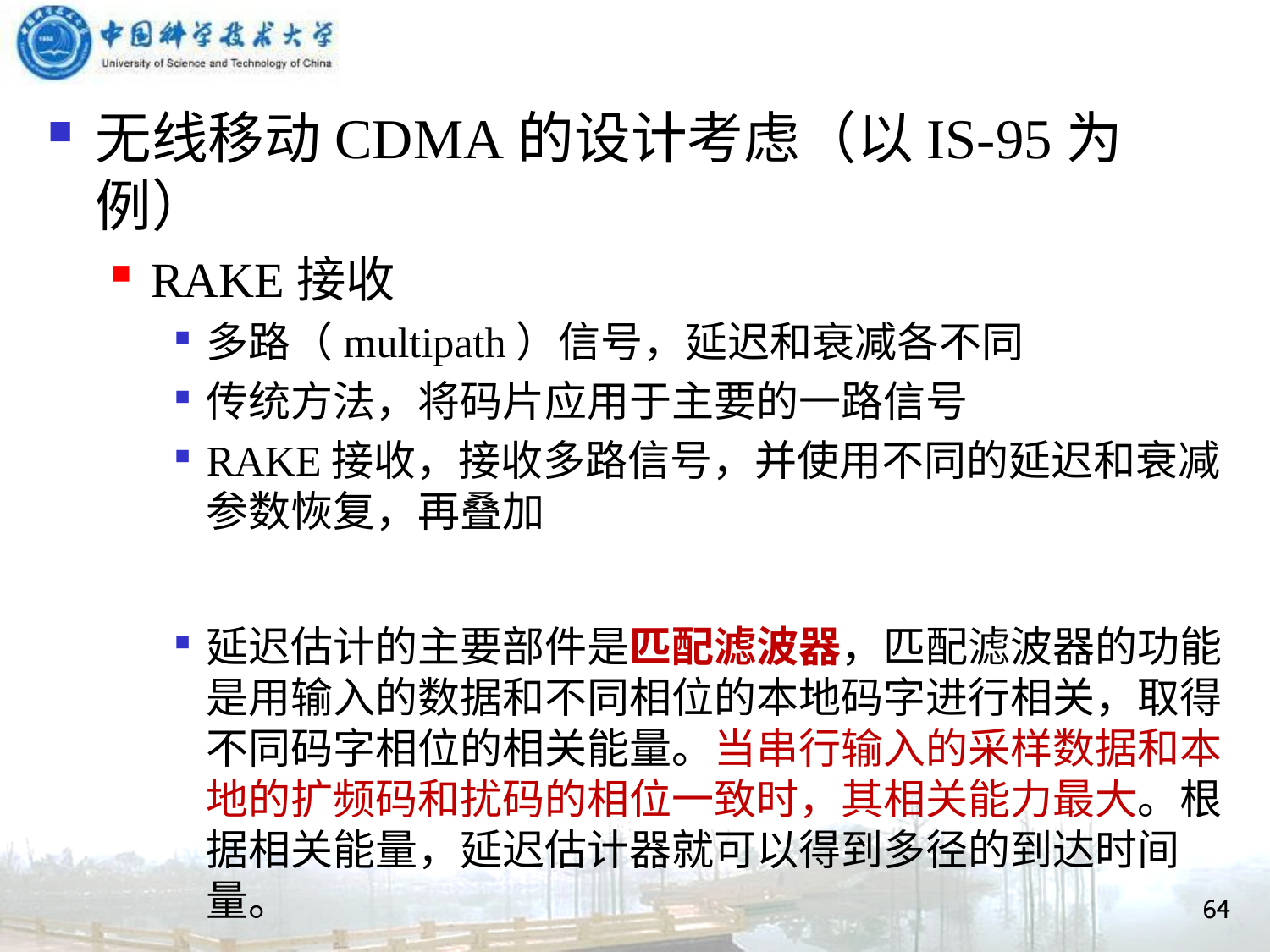

无线移动CDMA的设计考虑（以IS-95为例）
RAKE接收
多路（multipath）信号，延迟和衰减各不同
传统方法，将码片应用于主要的一路信号
RAKE接收，接收多路信号，并使用不同的延迟和衰减参数恢复，再叠加

延迟估计的主要部件是匹配滤波器，匹配滤波器的功能是用输入的数据和不同相位的本地码字进行相关，取得不同码字相位的相关能量。当串行输入的采样数据和本地的扩频码和扰码的相位一致时，其相关能力最大。根据相关能量，延迟估计器就可以得到多径的到达时间量。
64